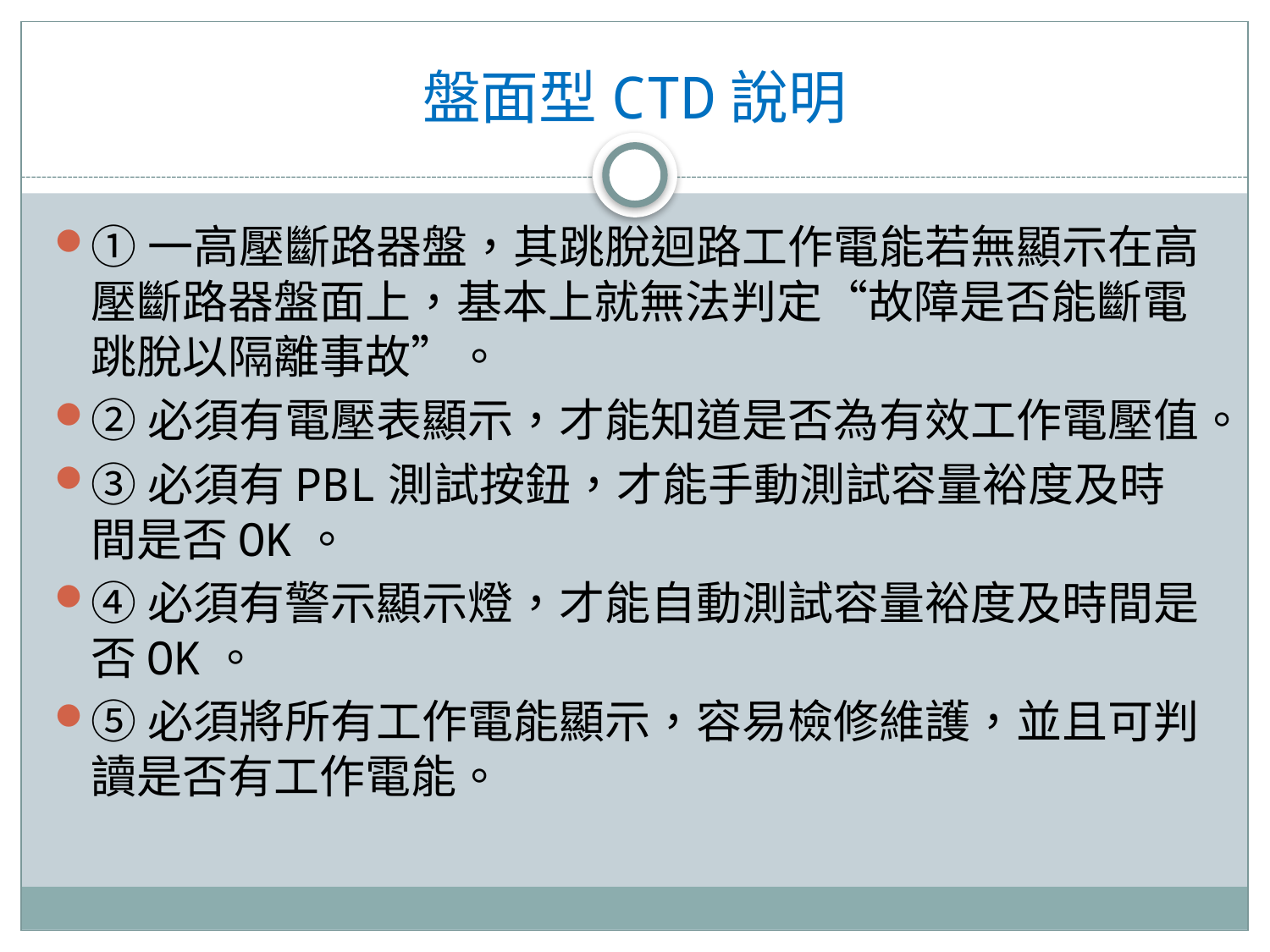

# 盤面型CTD說明
①一高壓斷路器盤，其跳脫迴路工作電能若無顯示在高壓斷路器盤面上，基本上就無法判定“故障是否能斷電跳脫以隔離事故”。
②必須有電壓表顯示，才能知道是否為有效工作電壓值。
③必須有PBL測試按鈕，才能手動測試容量裕度及時間是否OK。
④必須有警示顯示燈，才能自動測試容量裕度及時間是否OK。
⑤必須將所有工作電能顯示，容易檢修維護，並且可判讀是否有工作電能。